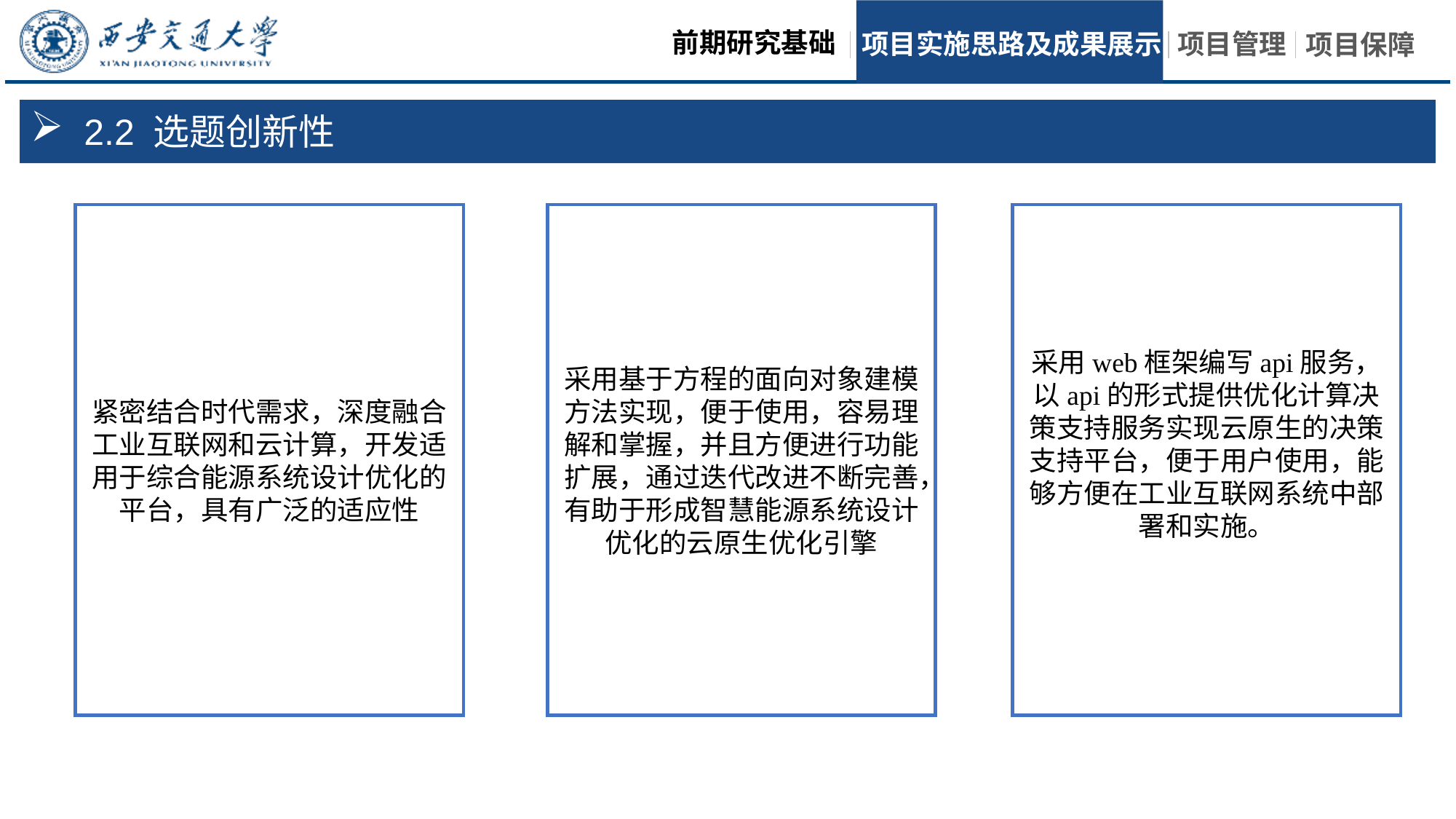

2.2 选题创新性
采用web框架编写api服务，以api的形式提供优化计算决策支持服务实现云原生的决策支持平台，便于用户使用，能够方便在工业互联网系统中部署和实施。

采用基于方程的面向对象建模方法实现，便于使用，容易理解和掌握，并且方便进行功能扩展，通过迭代改进不断完善，有助于形成智慧能源系统设计优化的云原生优化引擎
紧密结合时代需求，深度融合工业互联网和云计算，开发适用于综合能源系统设计优化的平台，具有广泛的适应性